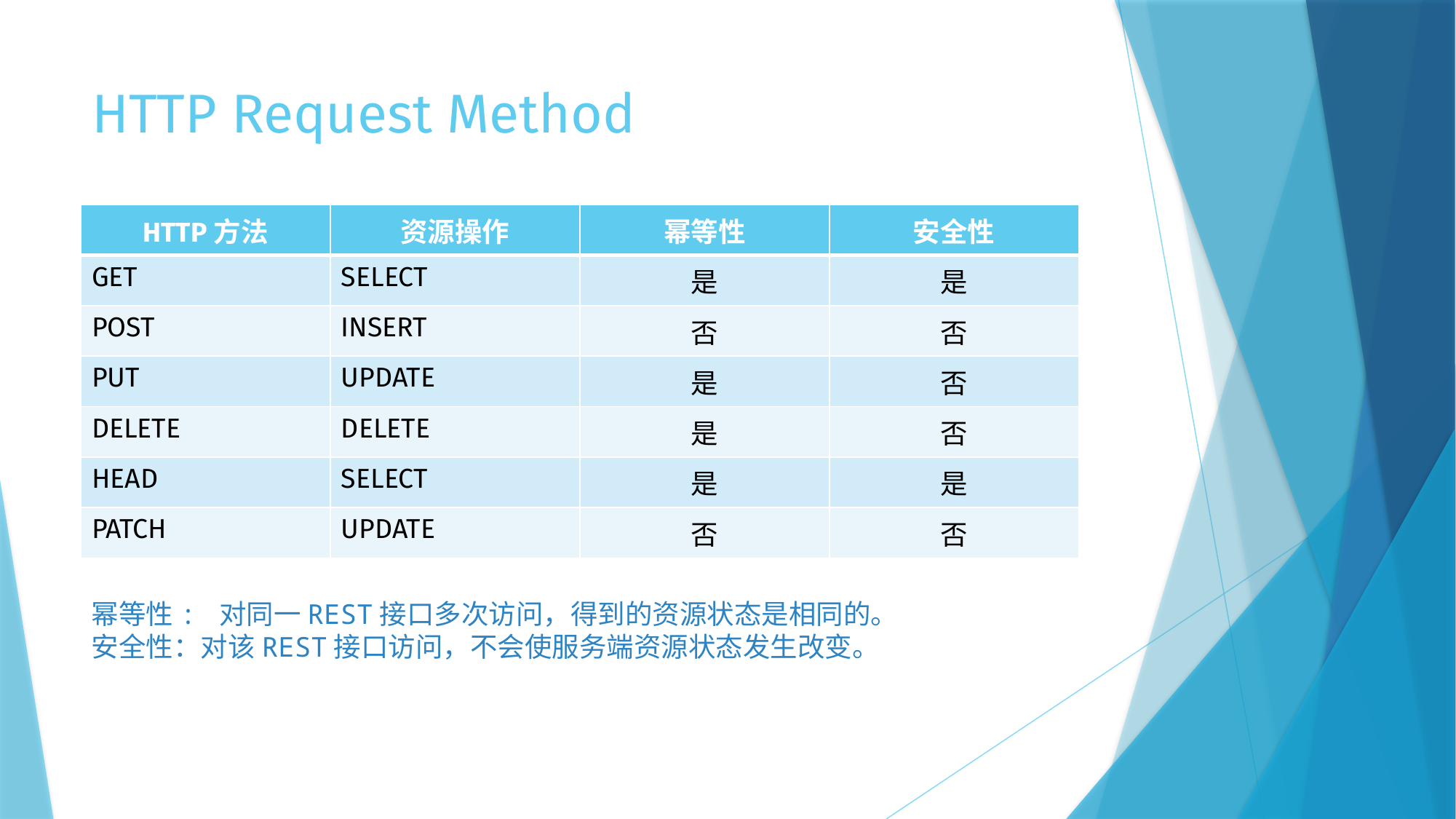

# HTTP Request Method
| HTTP方法 | 资源操作 | 幂等性 | 安全性 |
| --- | --- | --- | --- |
| GET | SELECT | 是 | 是 |
| POST | INSERT | 否 | 否 |
| PUT | UPDATE | 是 | 否 |
| DELETE | DELETE | 是 | 否 |
| HEAD | SELECT | 是 | 是 |
| PATCH | UPDATE | 否 | 否 |
幂等性: 对同一REST接口多次访问，得到的资源状态是相同的。
安全性：对该REST接口访问，不会使服务端资源状态发生改变。